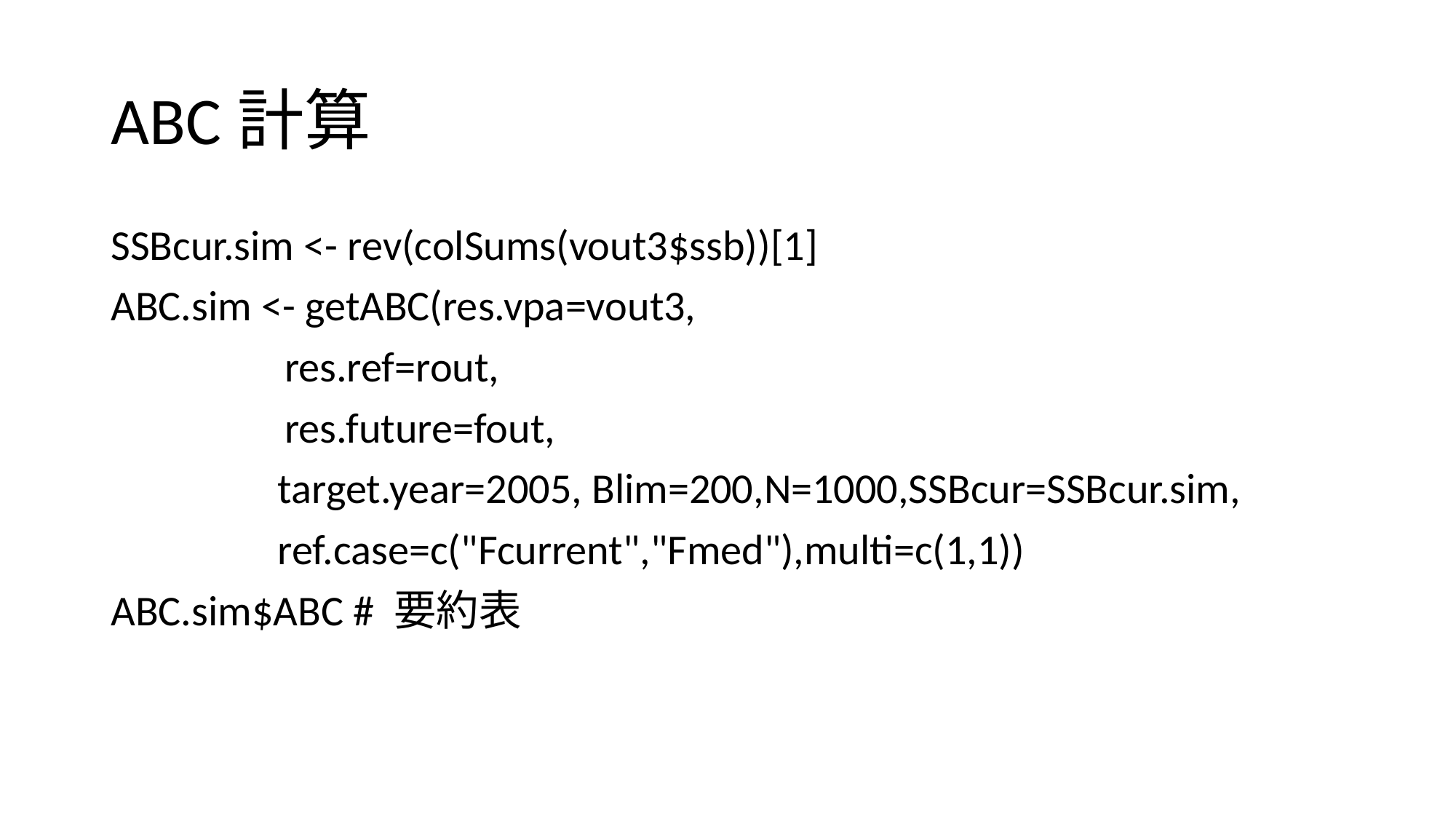

# ABC計算
SSBcur.sim <- rev(colSums(vout3$ssb))[1]
ABC.sim <- getABC(res.vpa=vout3,
                  res.ref=rout,
                  res.future=fout,
	      target.year=2005, Blim=200,N=1000,SSBcur=SSBcur.sim,
	      ref.case=c("Fcurrent","Fmed"),multi=c(1,1))
ABC.sim$ABC # 要約表